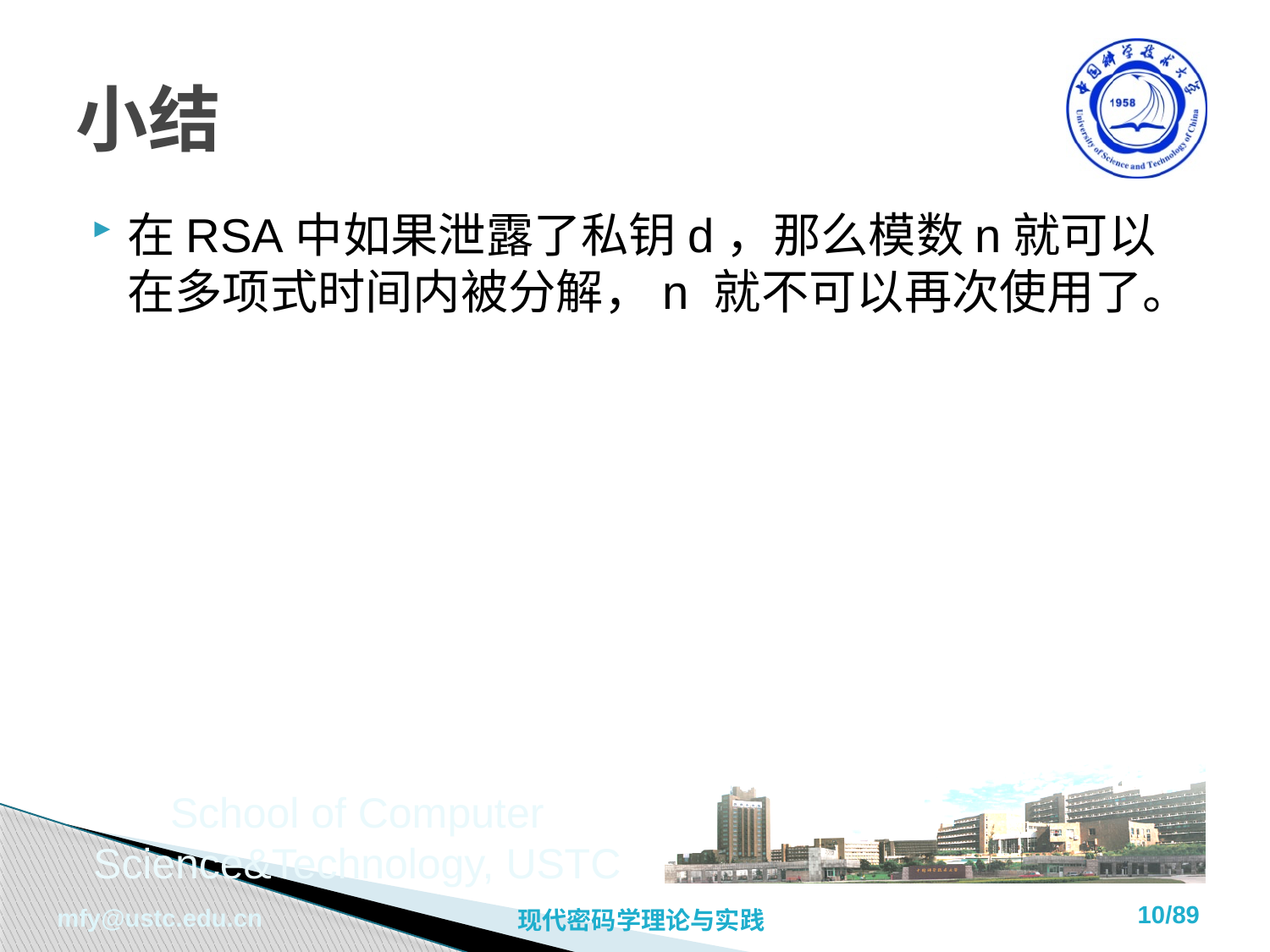

# 小结
在RSA中如果泄露了私钥d，那么模数n就可以在多项式时间内被分解，n 就不可以再次使用了。